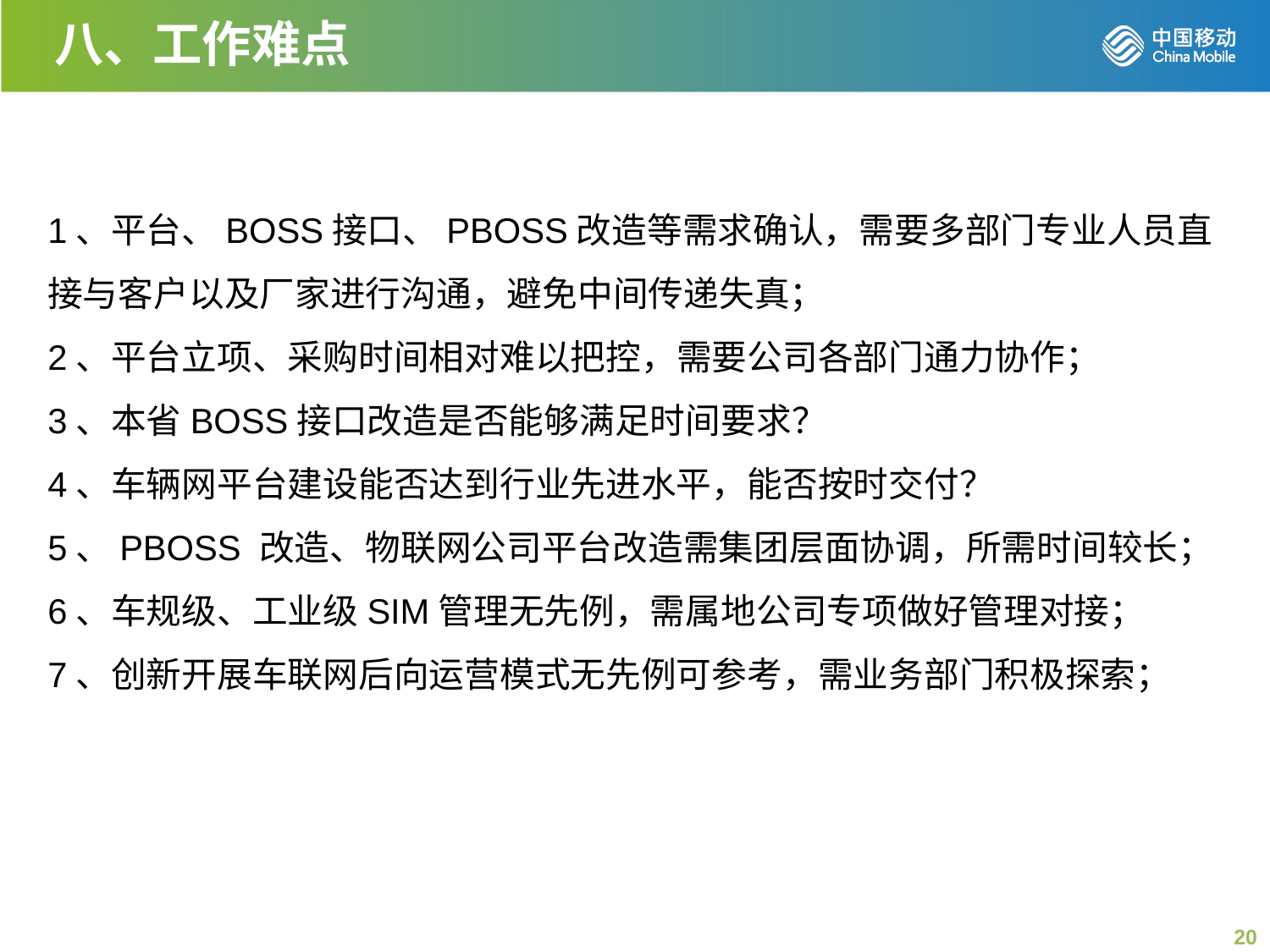

八、工作难点
1、平台、BOSS接口、PBOSS改造等需求确认，需要多部门专业人员直接与客户以及厂家进行沟通，避免中间传递失真；
2、平台立项、采购时间相对难以把控，需要公司各部门通力协作；
3、本省BOSS接口改造是否能够满足时间要求？
4、车辆网平台建设能否达到行业先进水平，能否按时交付？
5、PBOSS 改造、物联网公司平台改造需集团层面协调，所需时间较长；
6、车规级、工业级SIM管理无先例，需属地公司专项做好管理对接；
7、创新开展车联网后向运营模式无先例可参考，需业务部门积极探索；